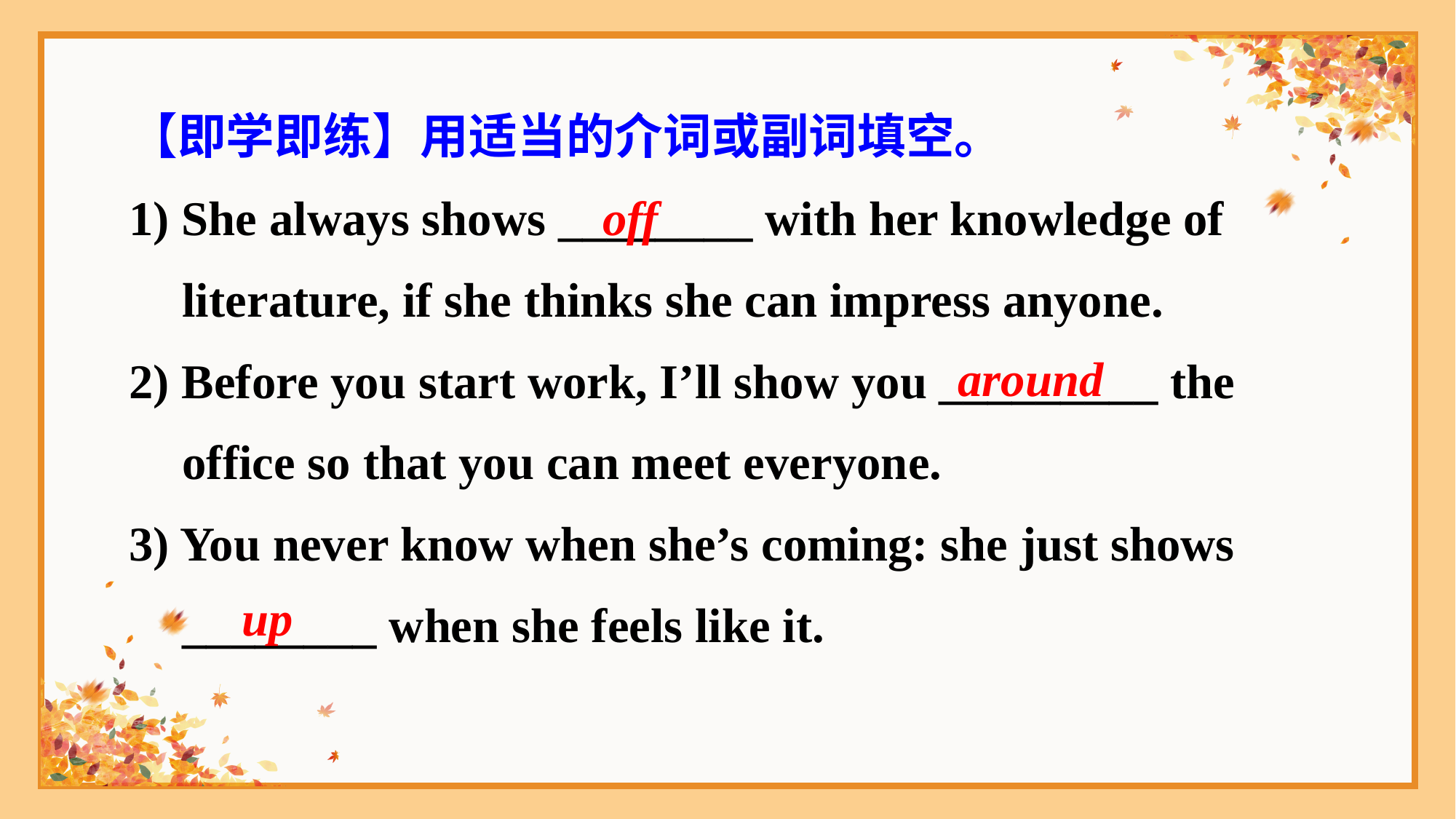

【即学即练】用适当的介词或副词填空。
1) She always shows ________ with her knowledge of literature, if she thinks she can impress anyone.
2) Before you start work, I’ll show you _________ the office so that you can meet everyone.
3) You never know when she’s coming: she just shows ________ when she feels like it.
off
around
up